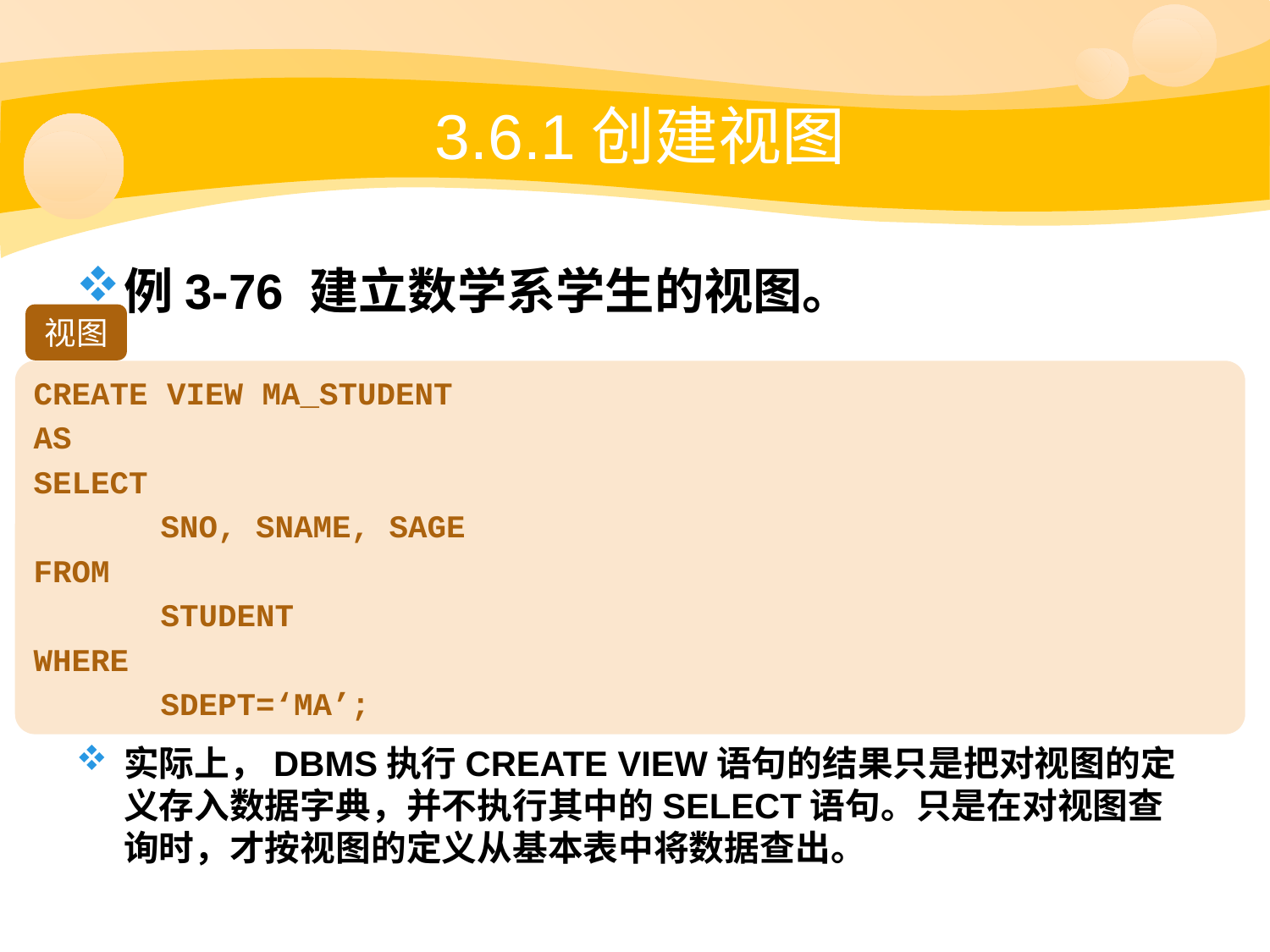

# 3.6.1创建视图
例3-76 建立数学系学生的视图。

实际上，DBMS执行CREATE VIEW语句的结果只是把对视图的定义存入数据字典，并不执行其中的SELECT语句。只是在对视图查询时，才按视图的定义从基本表中将数据查出。
视图
CREATE VIEW MA_STUDENT
AS
SELECT
	SNO, SNAME, SAGE
FROM
	STUDENT
WHERE
	SDEPT=‘MA’;